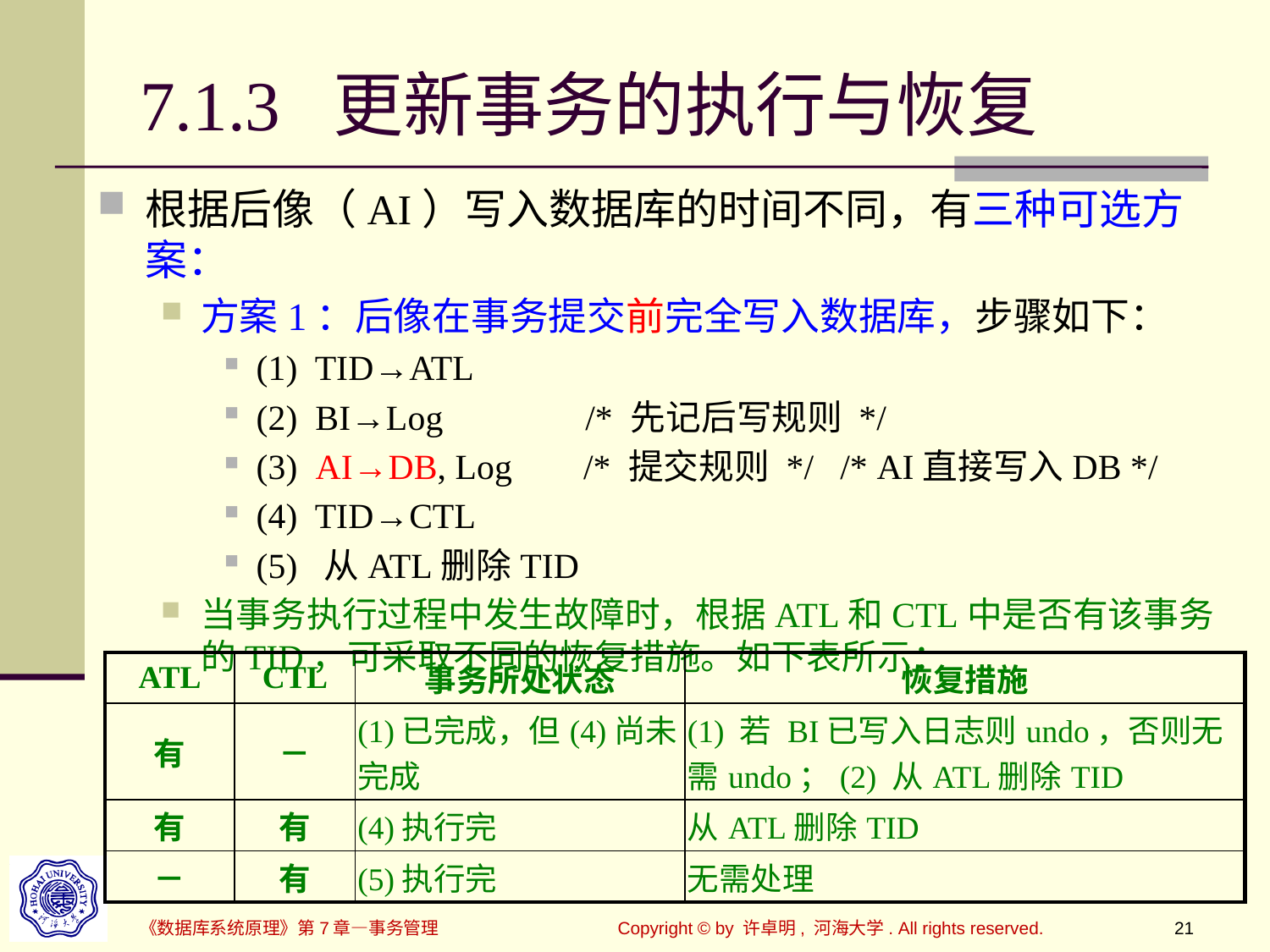

# 7.1.3  更新事务的执行与恢复
根据后像（AI）写入数据库的时间不同，有三种可选方案：
方案1：后像在事务提交前完全写入数据库，步骤如下：
(1)  TID→ATL
(2)  BI→Log                /* 先记后写规则 */
(3)  AI→DB, Log        /* 提交规则 */   /* AI直接写入DB */
(4)  TID→CTL
(5)  从ATL删除TID
当事务执行过程中发生故障时，根据ATL和CTL中是否有该事务的TID，可采取不同的恢复措施。如下表所示：
| ATL | CTL | 事务所处状态 | 恢复措施 |
| --- | --- | --- | --- |
| 有 | － | (1)已完成，但(4)尚未完成 | (1) 若 BI已写入日志则undo，否则无需undo；(2) 从ATL删除TID |
| 有 | 有 | (4)执行完 | 从ATL删除TID |
| － | 有 | (5)执行完 | 无需处理 |
《数据库系统原理》第7章—事务管理
Copyright © by 许卓明, 河海大学. All rights reserved.
21